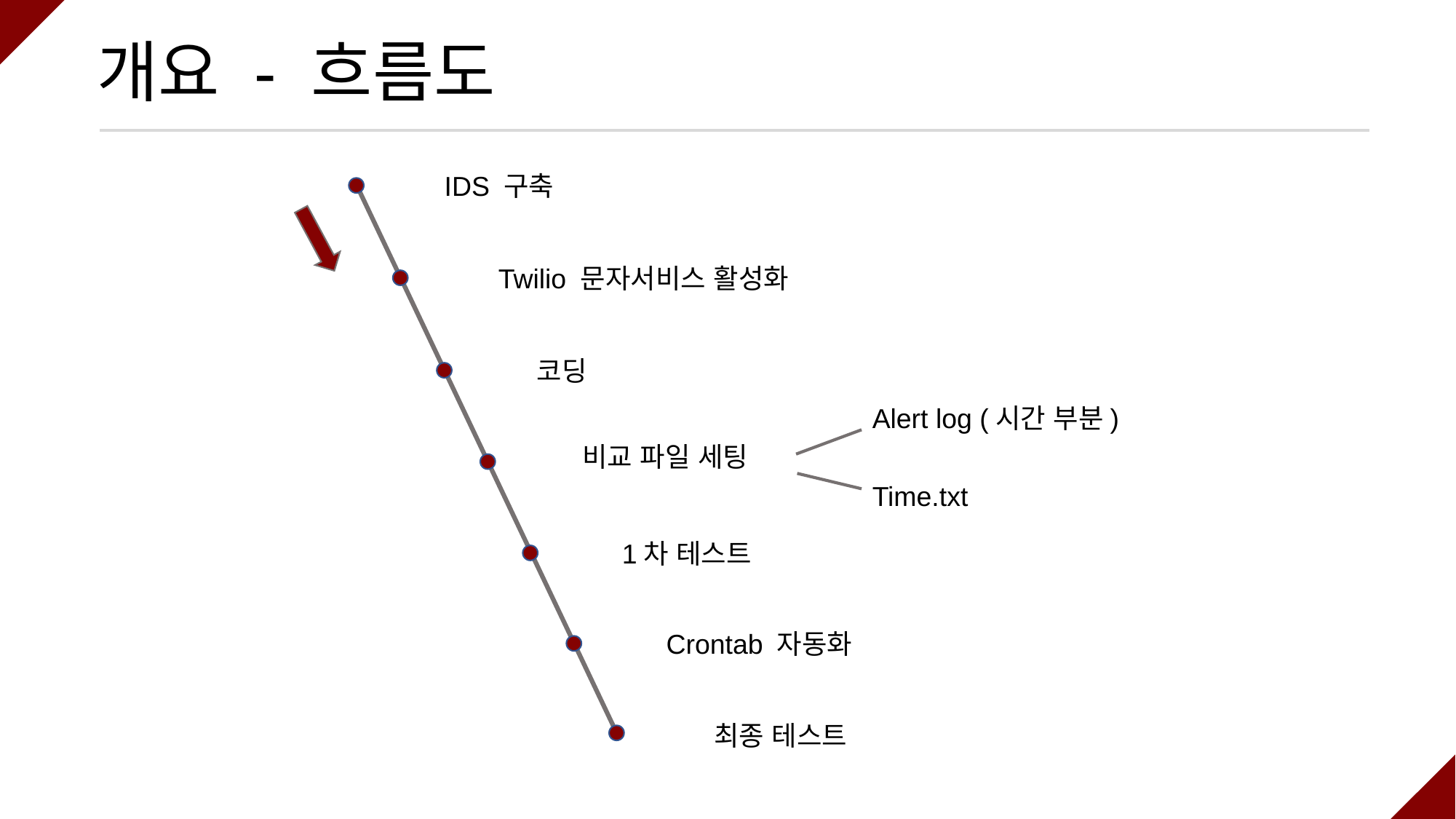

# 개요 - 흐름도
IDS 구축

Twilio 문자서비스 활성화

코딩

Alert log (시간 부분)
비교 파일 세팅

Time.txt
1차 테스트

Crontab 자동화

최종 테스트